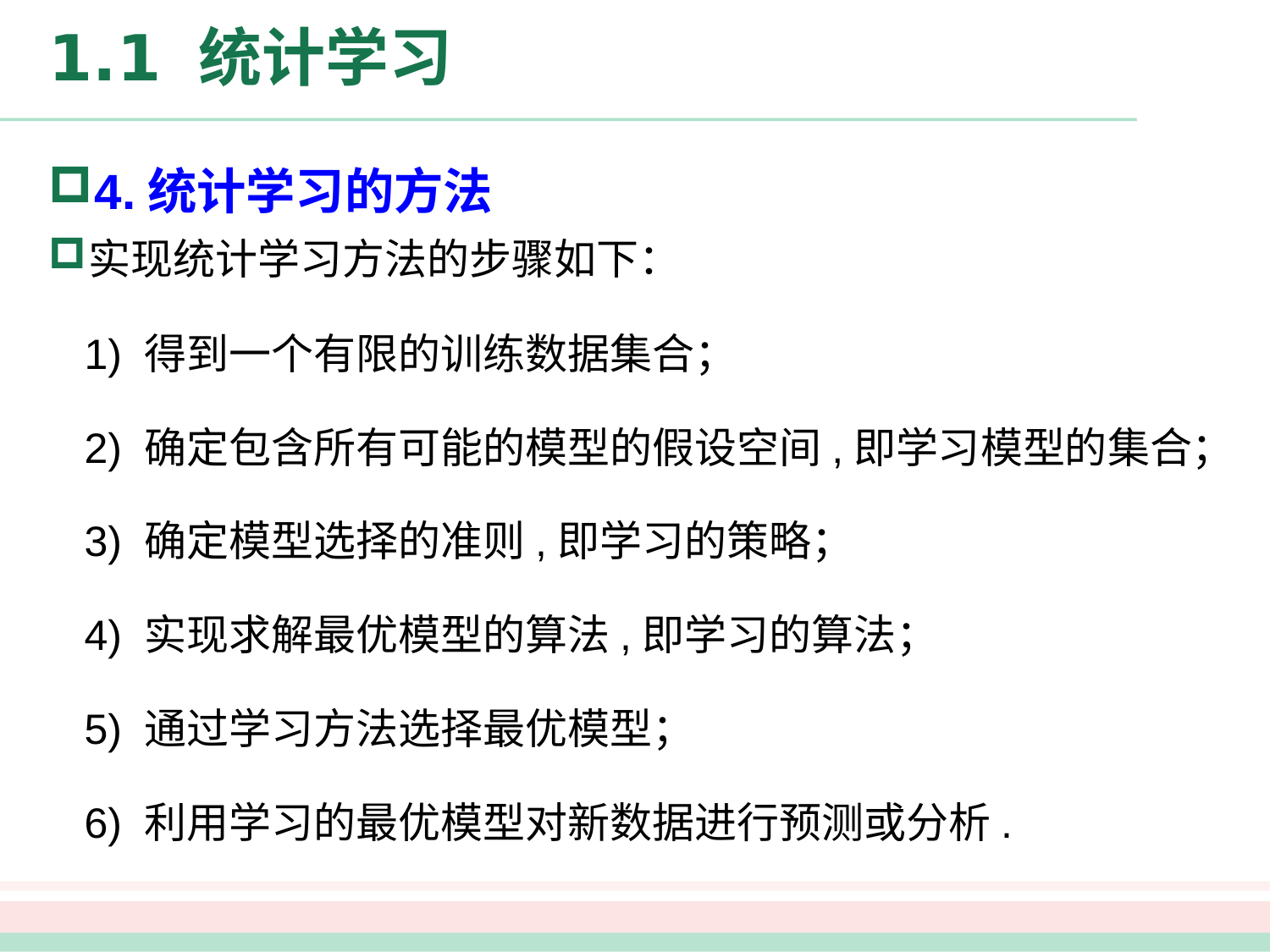

# 1.1 统计学习
4.统计学习的方法
实现统计学习方法的步骤如下：
   1) 得到一个有限的训练数据集合；
   2) 确定包含所有可能的模型的假设空间,即学习模型的集合；
   3) 确定模型选择的准则,即学习的策略；
   4) 实现求解最优模型的算法,即学习的算法；
   5) 通过学习方法选择最优模型；
   6) 利用学习的最优模型对新数据进行预测或分析.